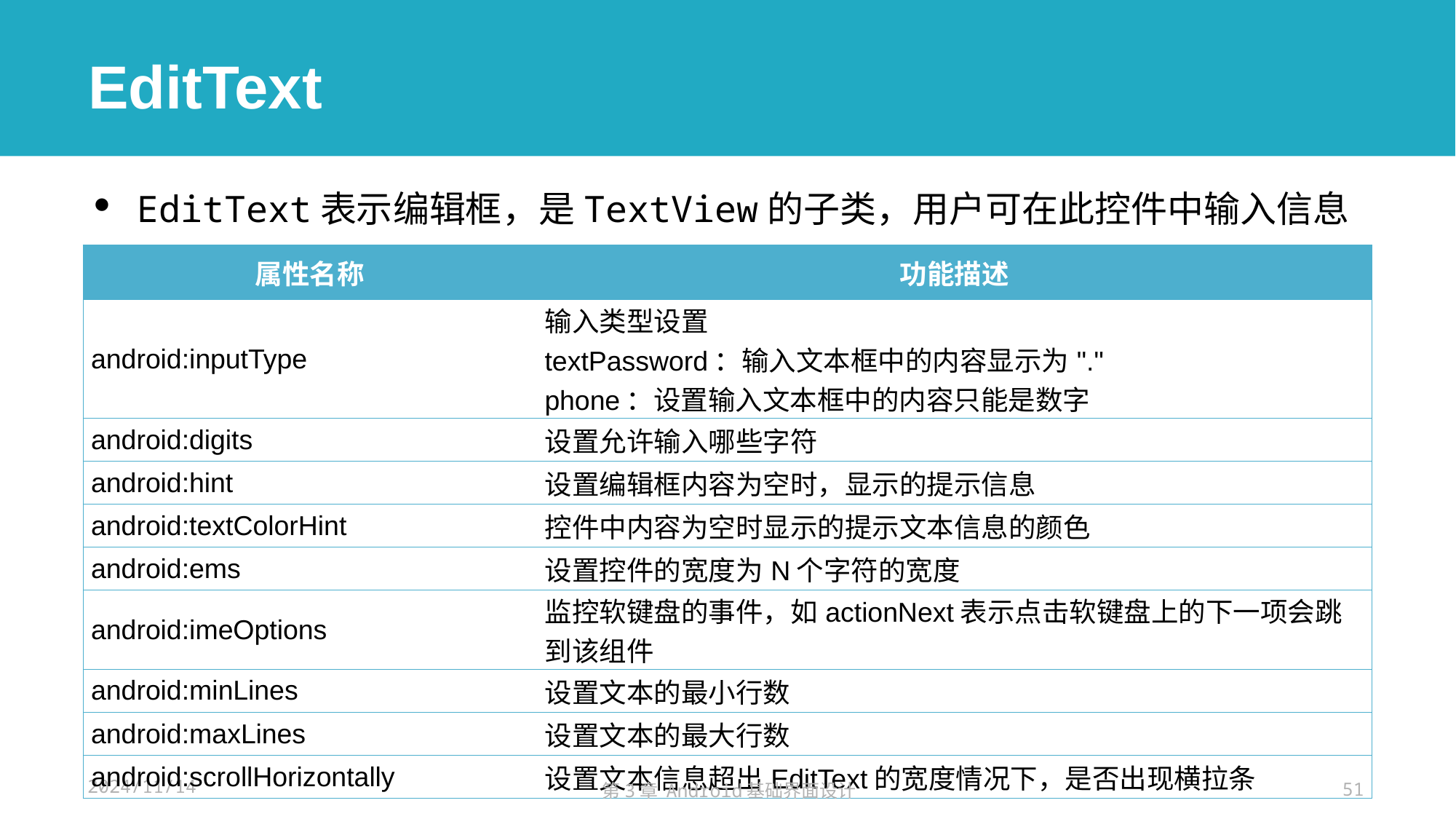

# EditText
EditText表示编辑框，是TextView的子类，用户可在此控件中输入信息
| 属性名称 | 功能描述 |
| --- | --- |
| android:inputType | 输入类型设置 textPassword：输入文本框中的内容显示为"." phone：设置输入文本框中的内容只能是数字 |
| android:digits | 设置允许输入哪些字符 |
| android:hint | 设置编辑框内容为空时，显示的提示信息 |
| android:textColorHint | 控件中内容为空时显示的提示文本信息的颜色 |
| android:ems | 设置控件的宽度为N个字符的宽度 |
| android:imeOptions | 监控软键盘的事件，如actionNext表示点击软键盘上的下一项会跳到该组件 |
| android:minLines | 设置文本的最小行数 |
| android:maxLines | 设置文本的最大行数 |
| android:scrollHorizontally | 设置文本信息超出EditText的宽度情况下，是否出现横拉条 |
2024/11/14
第3章 Android基础界面设计
51